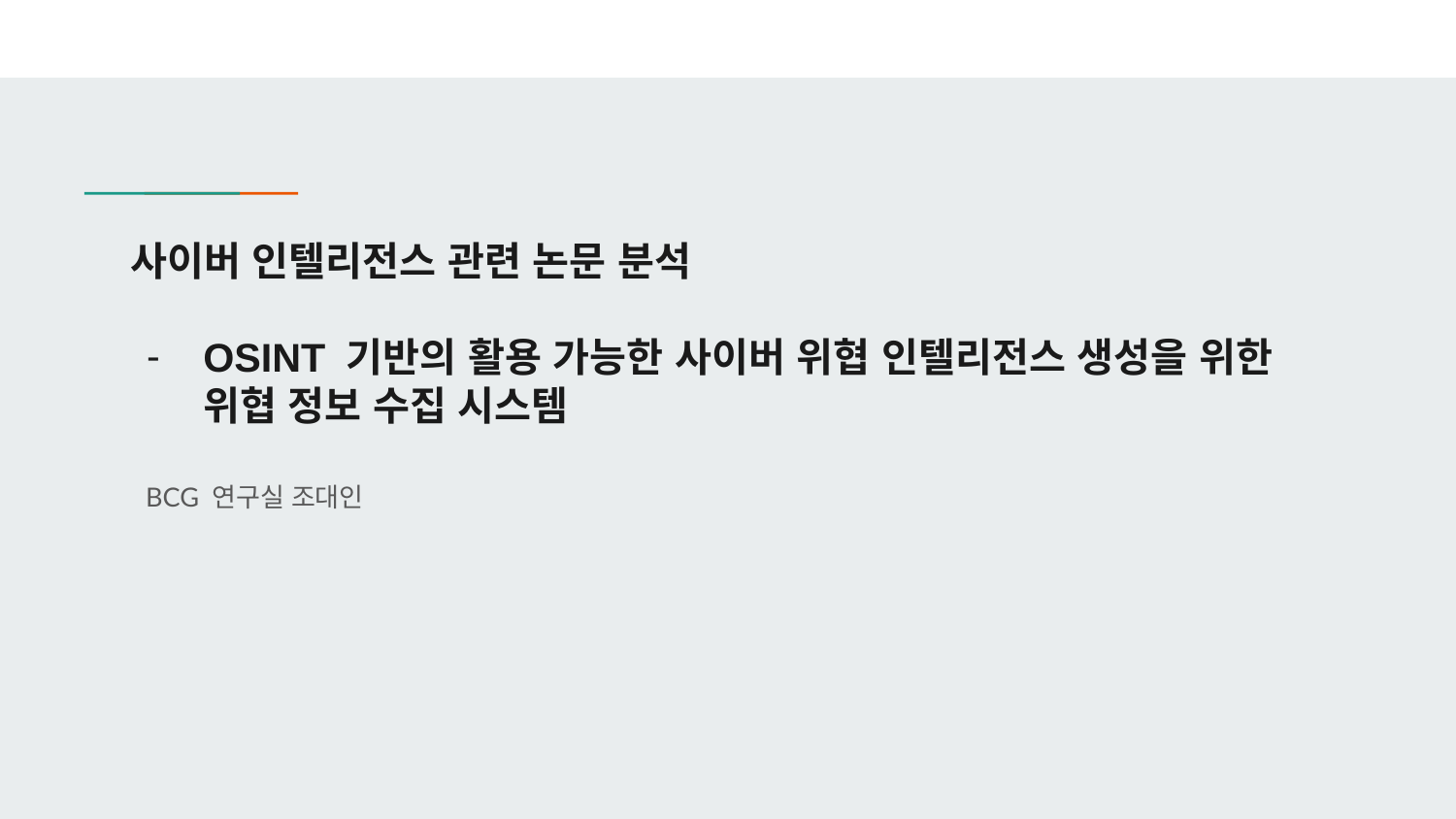

# 사이버 인텔리전스 관련 논문 분석

OSINT 기반의 활용 가능한 사이버 위협 인텔리전스 생성을 위한 위협 정보 수집 시스템
BCG 연구실 조대인